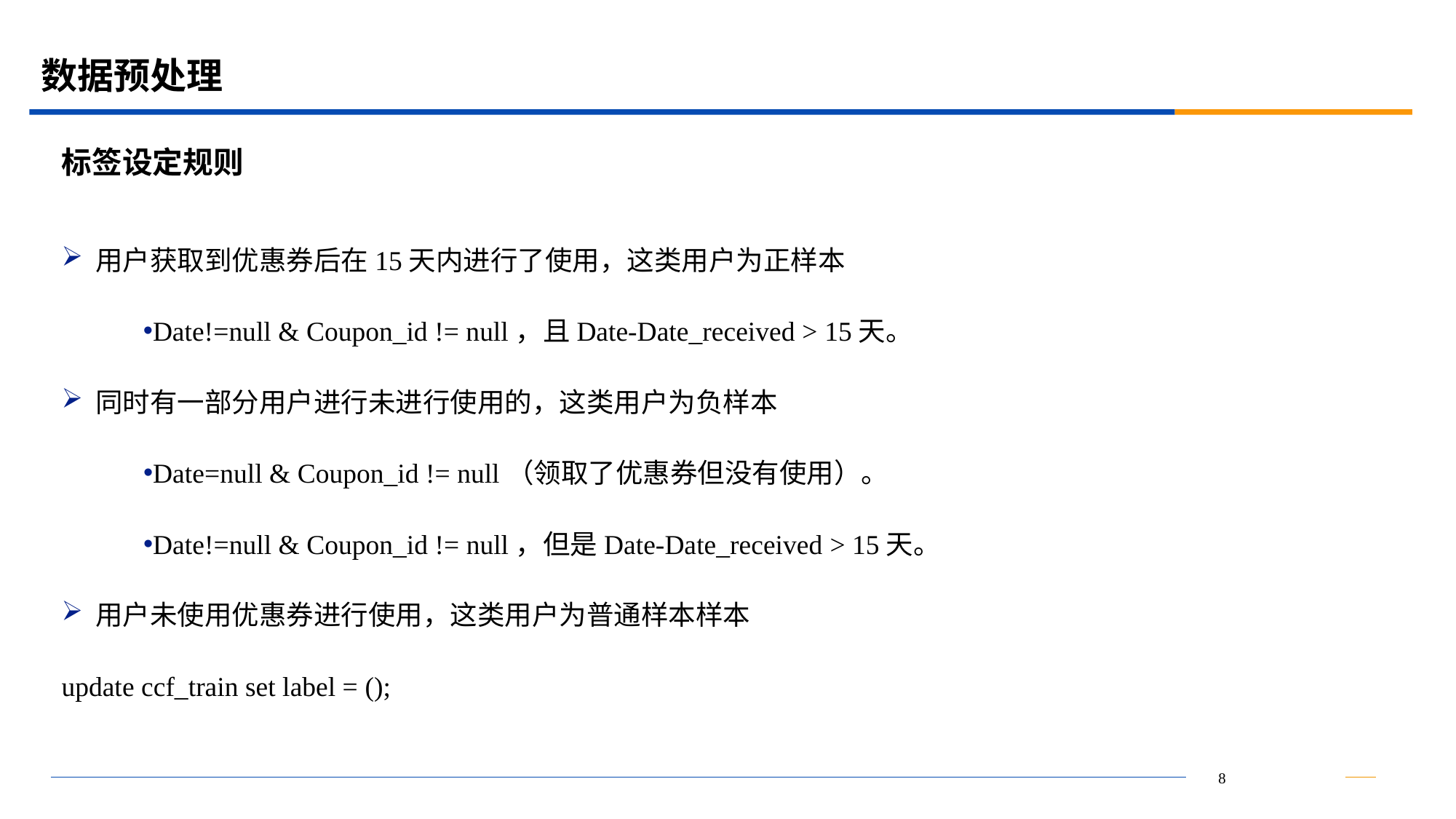

# 数据预处理
标签设定规则
用户获取到优惠券后在15天内进行了使用，这类用户为正样本
Date!=null & Coupon_id != null，且Date-Date_received > 15天。
同时有一部分用户进行未进行使用的，这类用户为负样本
Date=null & Coupon_id != null（领取了优惠券但没有使用）。
Date!=null & Coupon_id != null，但是Date-Date_received > 15天。
用户未使用优惠券进行使用，这类用户为普通样本样本
update ccf_train set label = ();